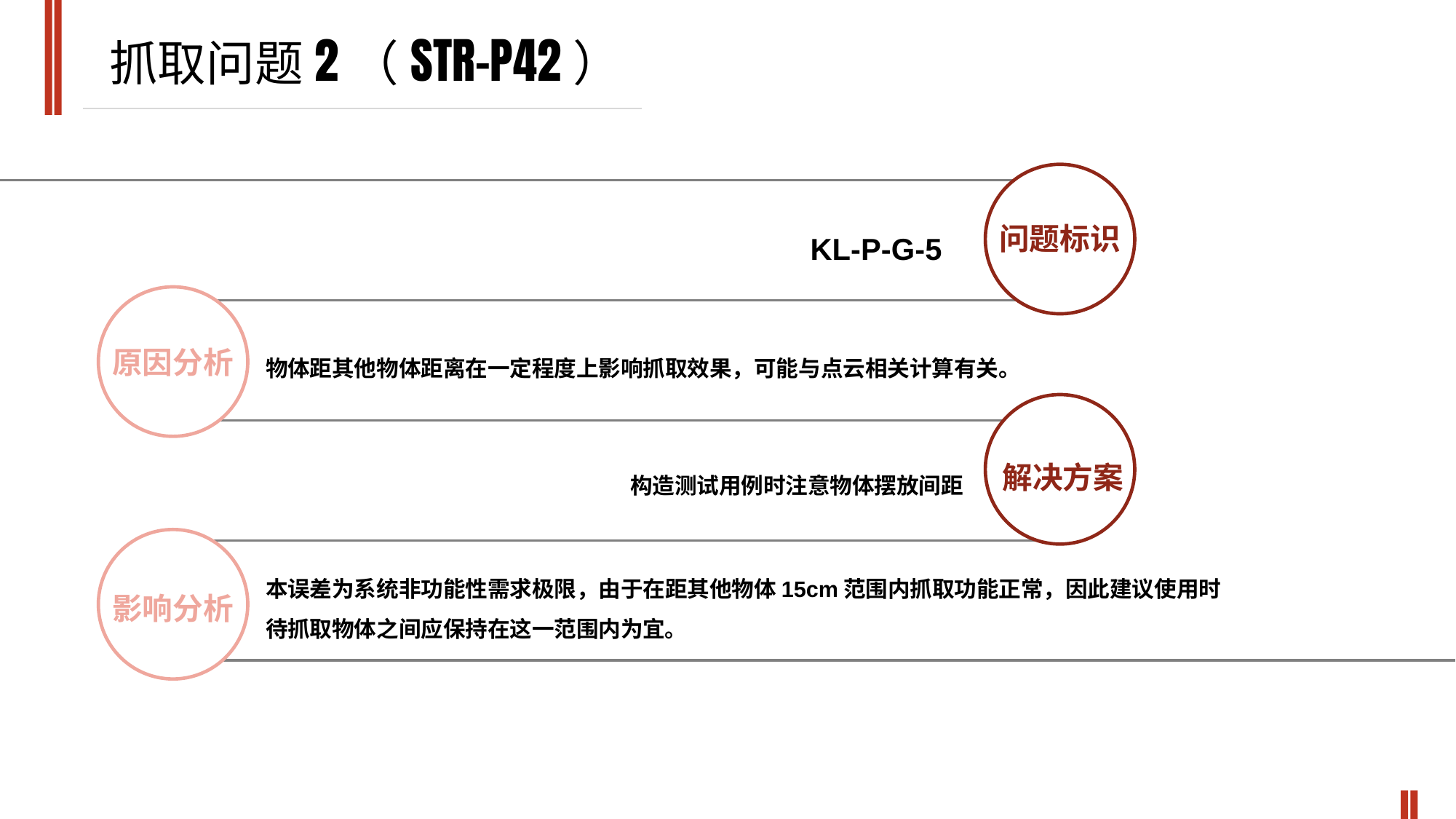

抓取问题2（STR-P42）

KL-P-G-5
问题标识

物体距其他物体距离在一定程度上影响抓取效果，可能与点云相关计算有关。
原因分析

构造测试用例时注意物体摆放间距
解决方案

本误差为系统非功能性需求极限，由于在距其他物体15cm范围内抓取功能正常，因此建议使用时待抓取物体之间应保持在这一范围内为宜。
影响分析